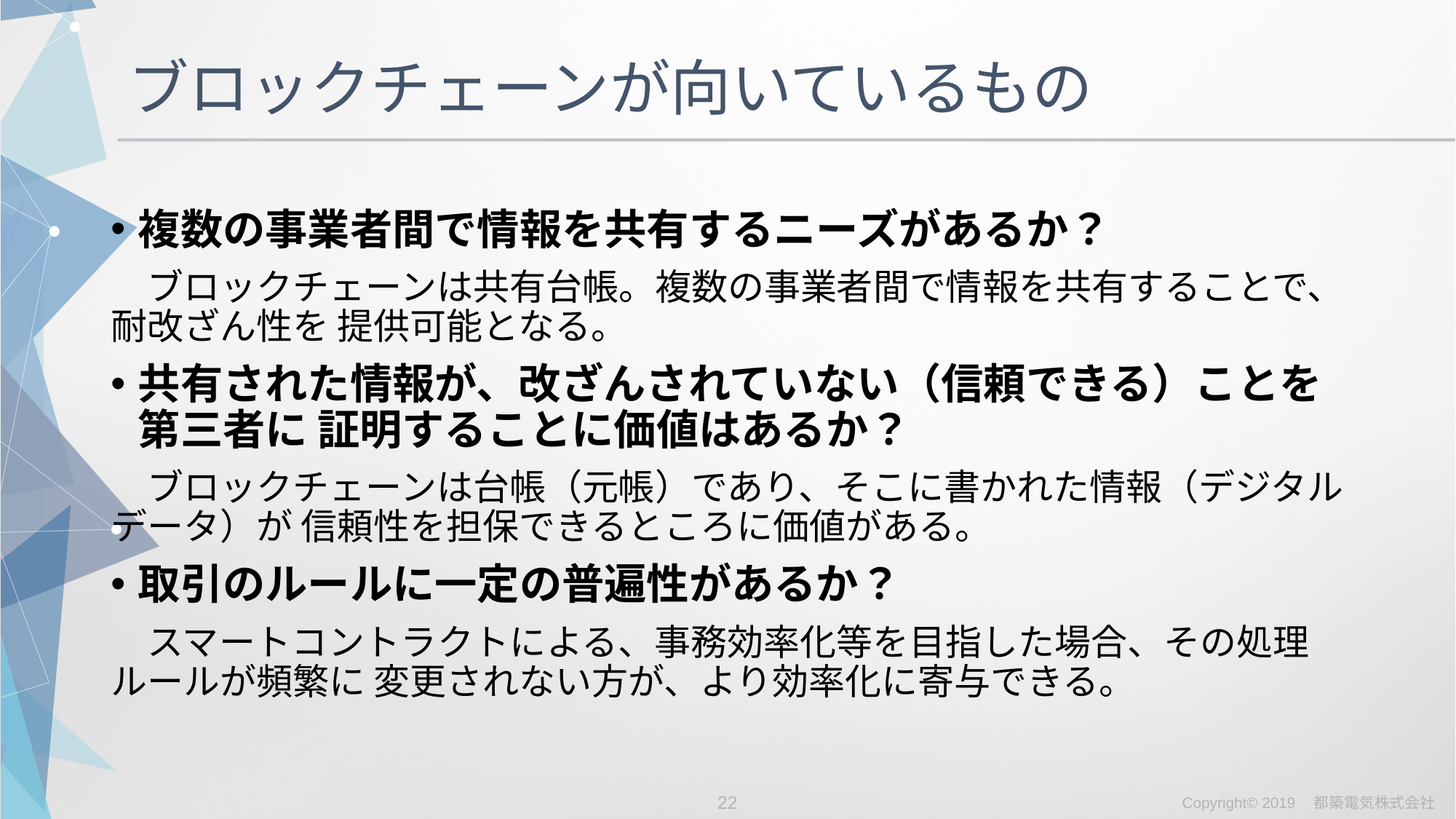

# ブロックチェーンが向いているもの
複数の事業者間で情報を共有するニーズがあるか？
　ブロックチェーンは共有台帳。複数の事業者間で情報を共有することで、耐改ざん性を 提供可能となる。
共有された情報が、改ざんされていない（信頼できる）ことを第三者に 証明することに価値はあるか？
　ブロックチェーンは台帳（元帳）であり、そこに書かれた情報（デジタルデータ）が 信頼性を担保できるところに価値がある。
取引のルールに一定の普遍性があるか？
　スマートコントラクトによる、事務効率化等を目指した場合、その処理ルールが頻繁に 変更されない方が、より効率化に寄与できる。
Copyright© 2019　都築電気株式会社
22